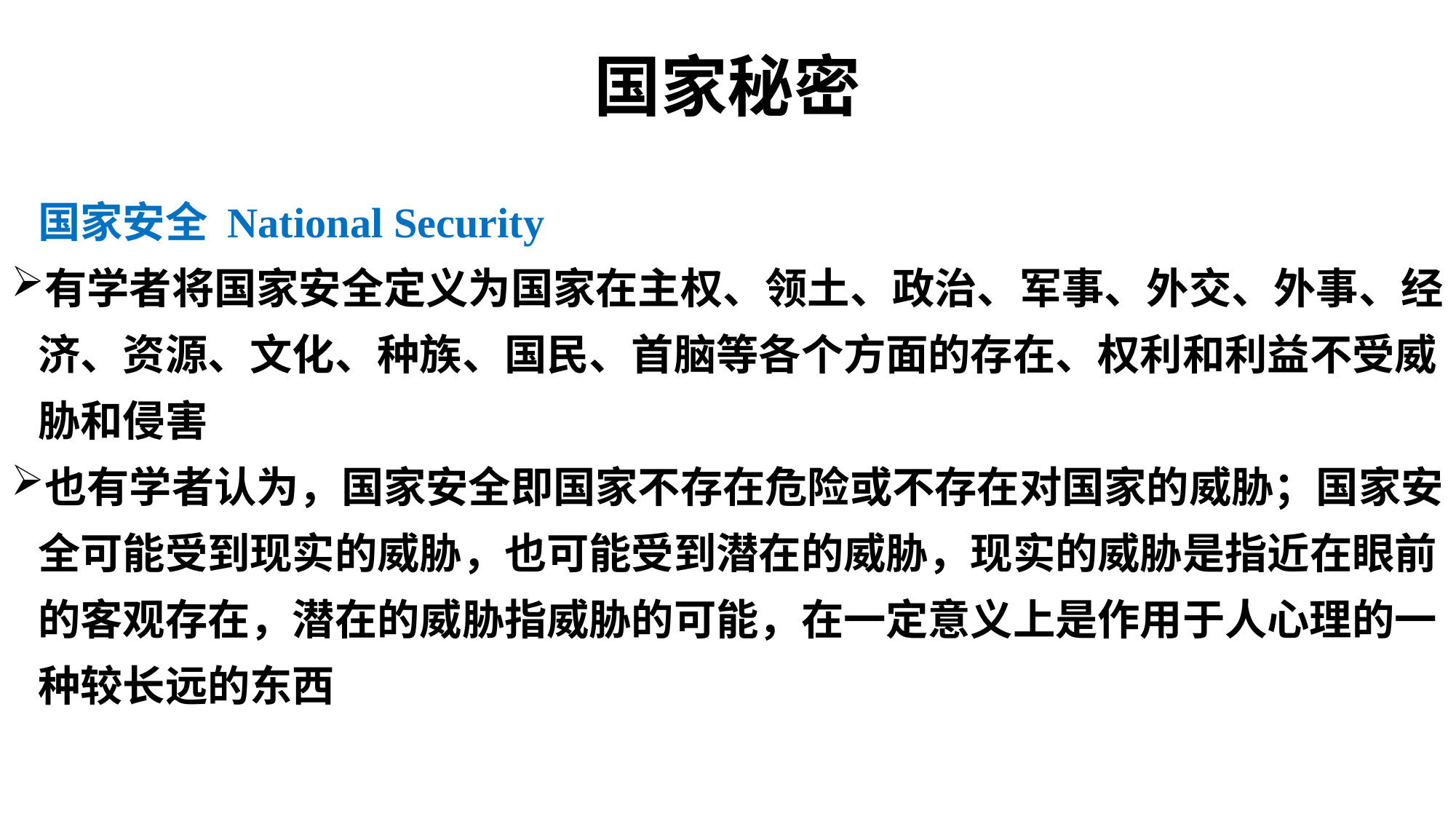

# 国家秘密
国家安全 National Security
有学者将国家安全定义为国家在主权、领土、政治、军事、外交、外事、经济、资源、文化、种族、国民、首脑等各个方面的存在、权利和利益不受威胁和侵害
也有学者认为，国家安全即国家不存在危险或不存在对国家的威胁；国家安全可能受到现实的威胁，也可能受到潜在的威胁，现实的威胁是指近在眼前的客观存在，潜在的威胁指威胁的可能，在一定意义上是作用于人心理的一种较长远的东西